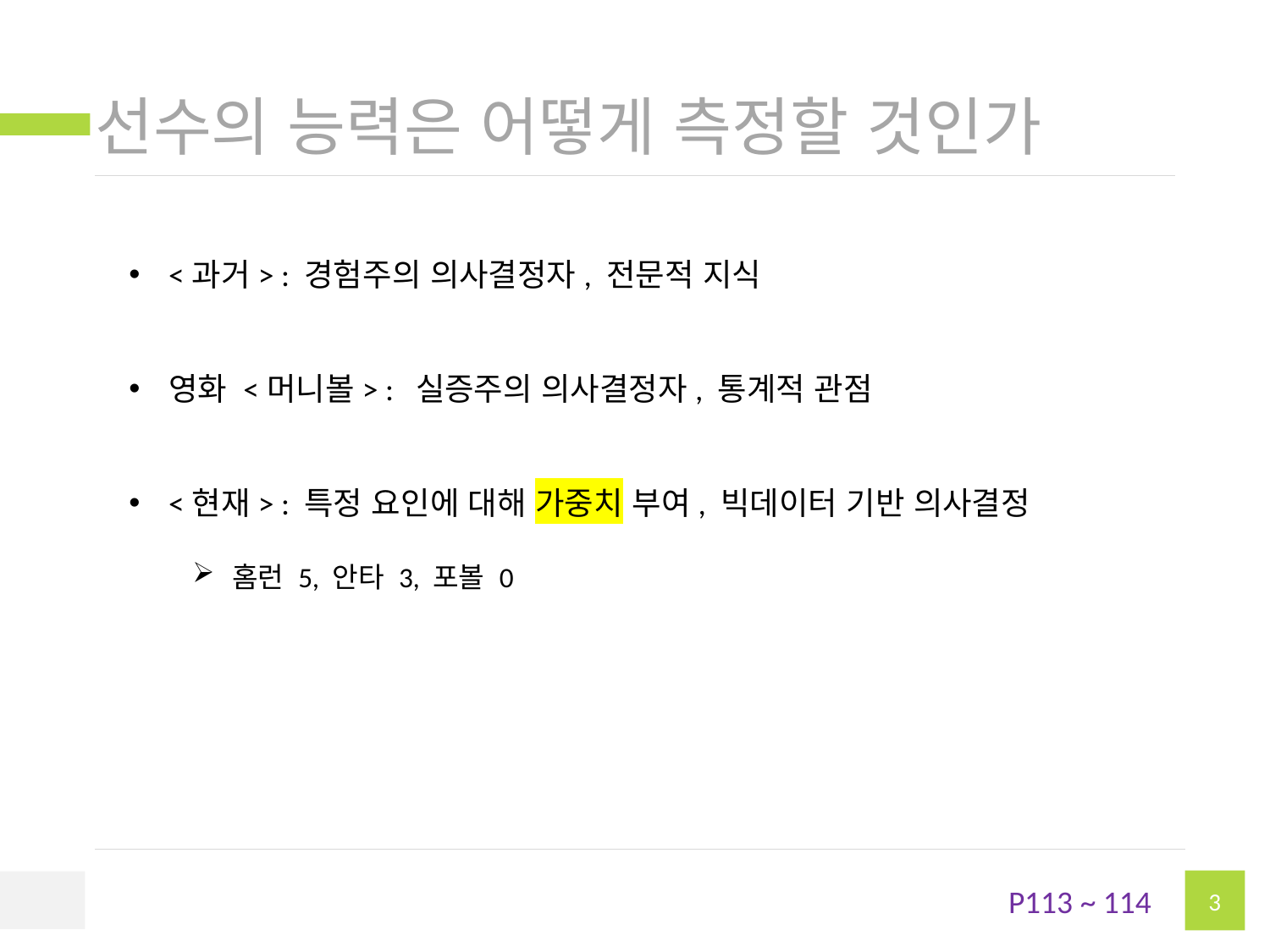

# 선수의 능력은 어떻게 측정할 것인가
<과거> : 경험주의 의사결정자, 전문적 지식

영화 <머니볼> :  실증주의 의사결정자, 통계적 관점

<현재> : 특정 요인에 대해 가중치 부여, 빅데이터 기반 의사결정

홈런 5, 안타 3, 포볼 0

P113 ~ 114